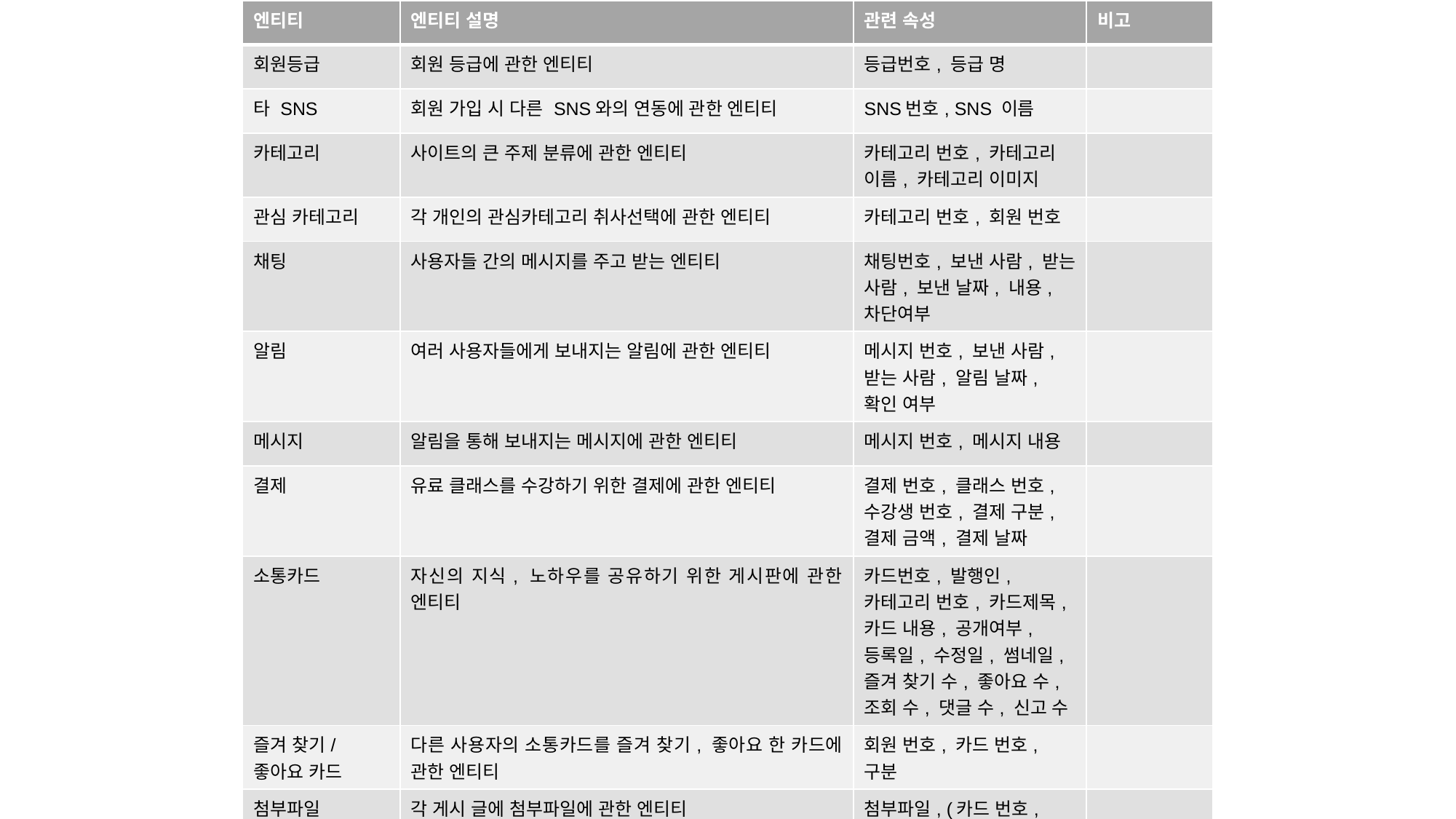

| 엔티티 | 엔티티 설명 | 관련 속성 | 비고 |
| --- | --- | --- | --- |
| 회원등급 | 회원 등급에 관한 엔티티 | 등급번호, 등급 명 |  |
| 타 SNS | 회원 가입 시 다른 SNS와의 연동에 관한 엔티티 | SNS번호, SNS 이름 |  |
| 카테고리 | 사이트의 큰 주제 분류에 관한 엔티티 | 카테고리 번호, 카테고리 이름, 카테고리 이미지 |  |
| 관심 카테고리 | 각 개인의 관심카테고리 취사선택에 관한 엔티티 | 카테고리 번호, 회원 번호 |  |
| 채팅 | 사용자들 간의 메시지를 주고 받는 엔티티 | 채팅번호, 보낸 사람, 받는 사람, 보낸 날짜, 내용, 차단여부 |  |
| 알림 | 여러 사용자들에게 보내지는 알림에 관한 엔티티 | 메시지 번호, 보낸 사람, 받는 사람, 알림 날짜, 확인 여부 |  |
| 메시지 | 알림을 통해 보내지는 메시지에 관한 엔티티 | 메시지 번호, 메시지 내용 |  |
| 결제 | 유료 클래스를 수강하기 위한 결제에 관한 엔티티 | 결제 번호, 클래스 번호, 수강생 번호, 결제 구분, 결제 금액, 결제 날짜 |  |
| 소통카드 | 자신의 지식, 노하우를 공유하기 위한 게시판에 관한 엔티티 | 카드번호, 발행인, 카테고리 번호, 카드제목, 카드 내용, 공개여부, 등록일, 수정일, 썸네일, 즐겨 찾기 수, 좋아요 수, 조회 수, 댓글 수, 신고 수 |  |
| 즐겨 찾기/ 좋아요 카드 | 다른 사용자의 소통카드를 즐겨 찾기, 좋아요 한 카드에 관한 엔티티 | 회원 번호, 카드 번호, 구분 |  |
| 첨부파일 | 각 게시 글에 첨부파일에 관한 엔티티 | 첨부파일, (카드 번호, 글번호) |  |
| 회원 | 사이트의 회원에 관한 엔티티 | 회원 번호, 등급 번호, SNS번호, 이메일, 비밀번호, 닉네임, 이미지, 등록일, 소개, 인증여부 |  |
| 수강 | 클래스를 수강하는 사용자들의 관한 엔티티 | 클래스 번호, 수강생 번호, 진행률, 결제 |  |
| 강의강사 | 클래스를 강의할 수 있는 사용자의 관한 엔티티 | 강사번호, 클래스 번호 |  |
| 클래스 | 강의를 할 수 있는 클래스에 관한 엔티티 | 클래스 번호, 관리자, 카테고리 번호, 클래스 제목, 클래스 소개, 유/무료, 가격, 실시간 강의, 대표 이미지, 강의 상태, 등록일, 수정일 |  |
| 상사 소속 카드 | 특정 상자에 소속되어 있는 카드에 대한 엔티티 | 상자 번호, 카드 번호 |  |
| 댓글/답글 | 게시 글이 포함하고 있는 댓글/답글에 관한 엔티티 | 댓글/답글 번호, (카드번호, 글번호), 작성자, 내용, 등록일, 수정일, 신고 수 |  |
| 댓글/답글 신고 | 특정 댓글/답글의 신고에 관한 엔티티 | 신고자 번호, 댓글/답글 번호 |  |
| 팔로잉 상자 | 특정 소통 상자에 관한 정보를 알림 받기 위한 엔티티 | 회원 번호, 상자 번호 |  |
| 태그 | 게시 글이 포함하고 있는 태그들에 관한 엔티티 | 상자번호, 카드 번호, 클래스 번호, 태그 명 |  |
| 작성 | 클래스 관련 게시 글에 대한 기본정보가 있는 엔티티 | 회원번호, 클래스 번호, 게시판 번호 |  |
| 게시판 종류 | 클래스 관련 게시 글의 종류가 있는 엔티티 | 게시판 번호, 게시판 이름 |  |
| 게시글 | 클래스 관련 게시 글에 대한엔티티 | 글번호, (제목, 별점), (내용, 수강평, URL), 등록일, 수정일, 조회수, 인덱스 |  |